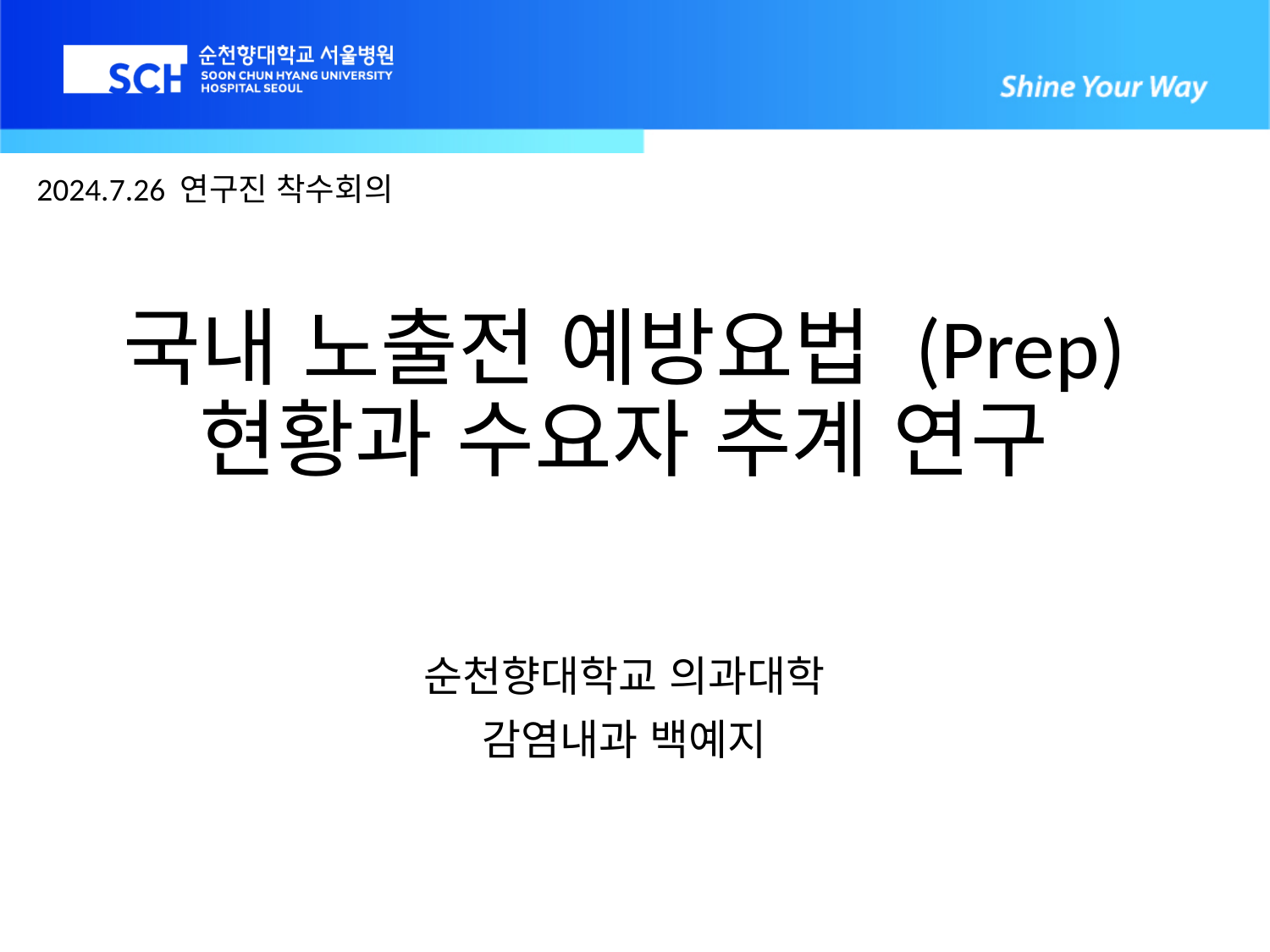

2024.7.26 연구진 착수회의
# 국내 노출전 예방요법 (Prep) 현황과 수요자 추계 연구
순천향대학교 의과대학
감염내과 백예지